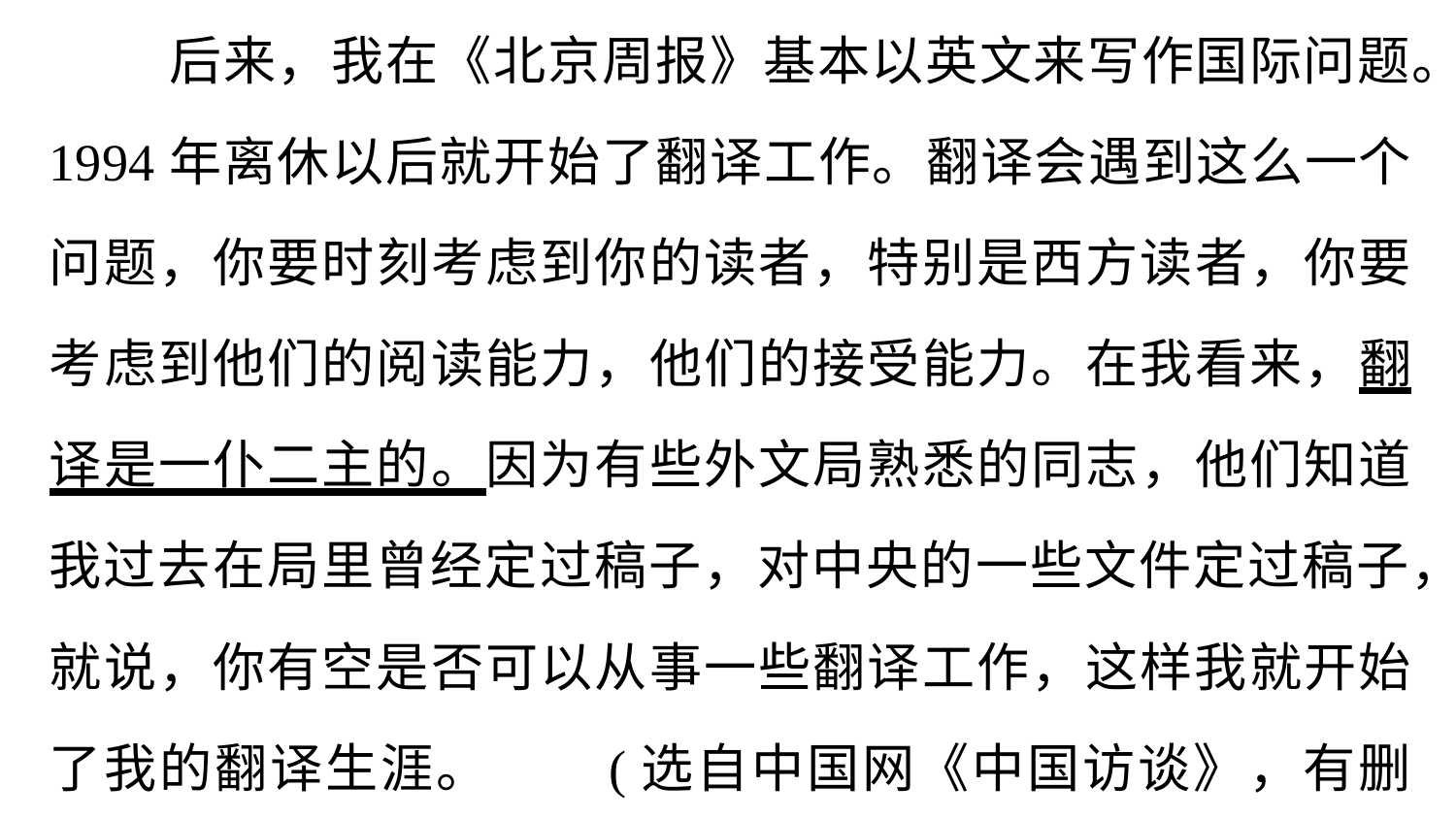

后来，我在《北京周报》基本以英文来写作国际问题。1994年离休以后就开始了翻译工作。翻译会遇到这么一个问题，你要时刻考虑到你的读者，特别是西方读者，你要考虑到他们的阅读能力，他们的接受能力。在我看来，翻译是一仆二主的。因为有些外文局熟悉的同志，他们知道我过去在局里曾经定过稿子，对中央的一些文件定过稿子，就说，你有空是否可以从事一些翻译工作，这样我就开始了我的翻译生涯。	      (选自中国网《中国访谈》，有删改)